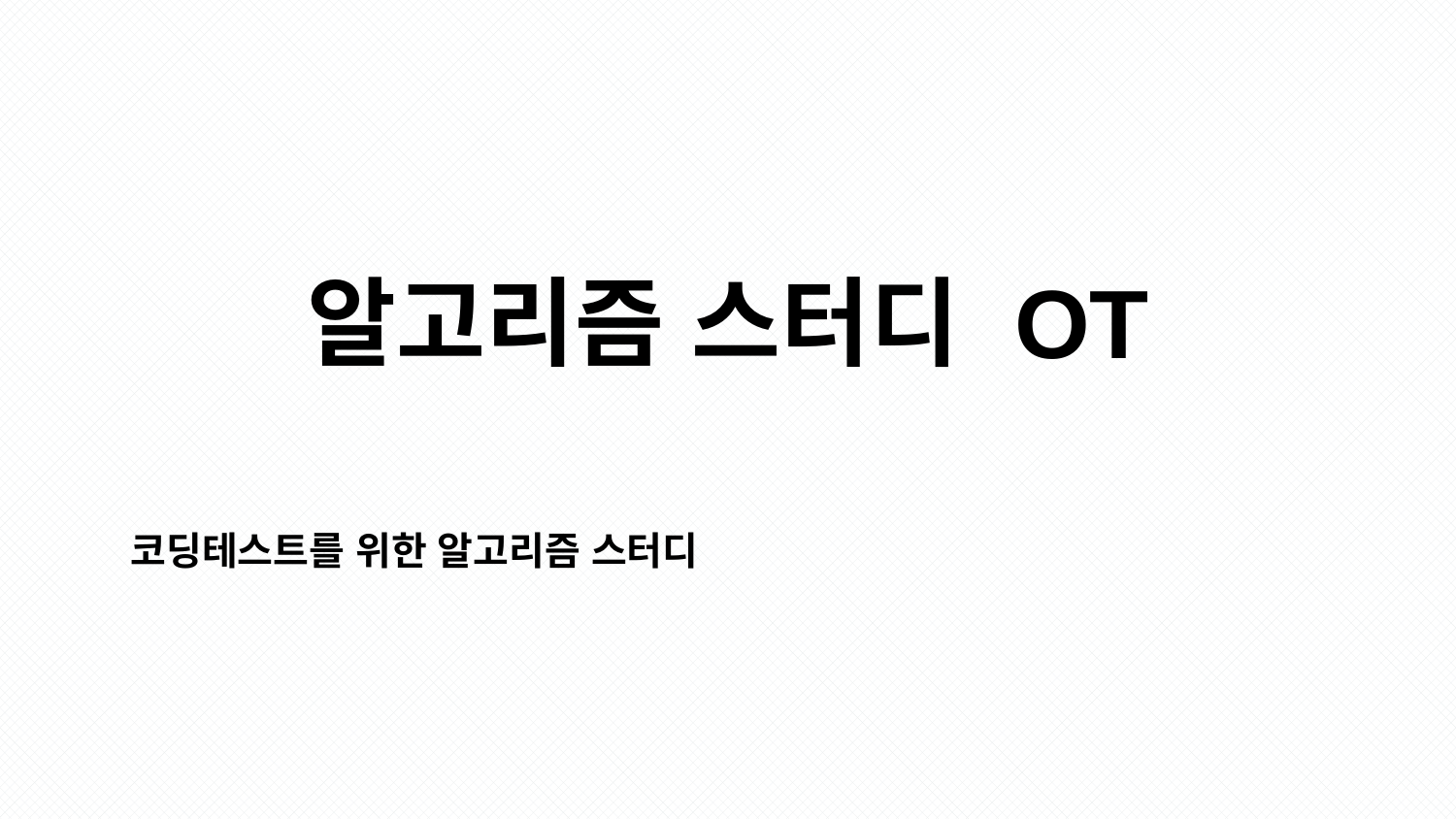

# 알고리즘 스터디 OT
코딩테스트를 위한 알고리즘 스터디